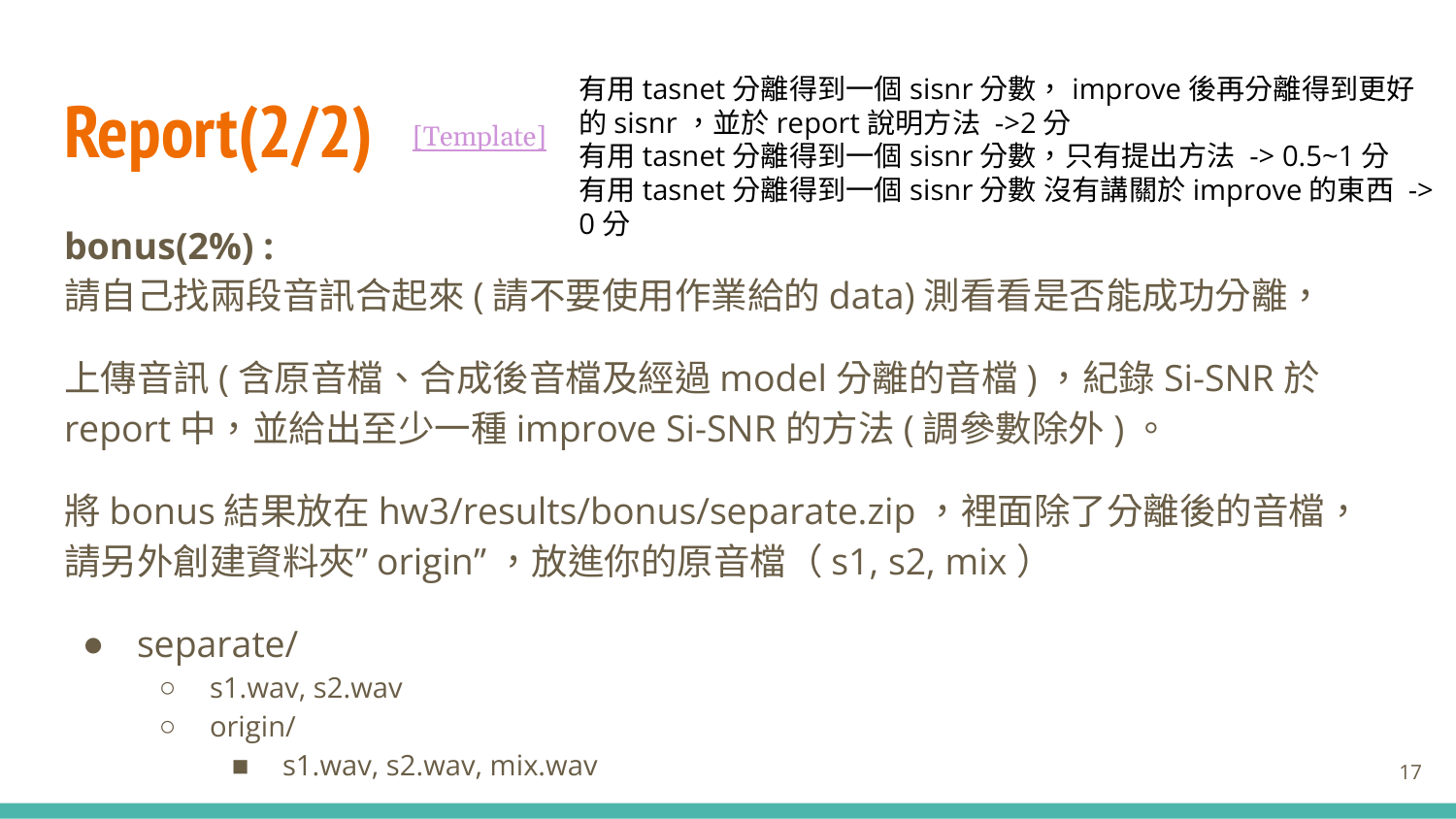

有用tasnet分離得到一個sisnr分數，improve後再分離得到更好的sisnr，並於report說明方法 ->2分
有用tasnet分離得到一個sisnr分數，只有提出方法 -> 0.5~1分
有用tasnet分離得到一個sisnr分數 沒有講關於improve的東西 -> 0分

# Report(2/2)
[Template]
bonus(2%) :
請自己找兩段音訊合起來(請不要使用作業給的data)測看看是否能成功分離，
上傳音訊(含原音檔、合成後音檔及經過model分離的音檔)，紀錄Si-SNR於report中，並給出至少一種improve Si-SNR的方法(調參數除外)。
將bonus結果放在hw3/results/bonus/separate.zip，裡面除了分離後的音檔，請另外創建資料夾”origin”，放進你的原音檔（s1, s2, mix）
separate/
s1.wav, s2.wav
origin/
s1.wav, s2.wav, mix.wav
17